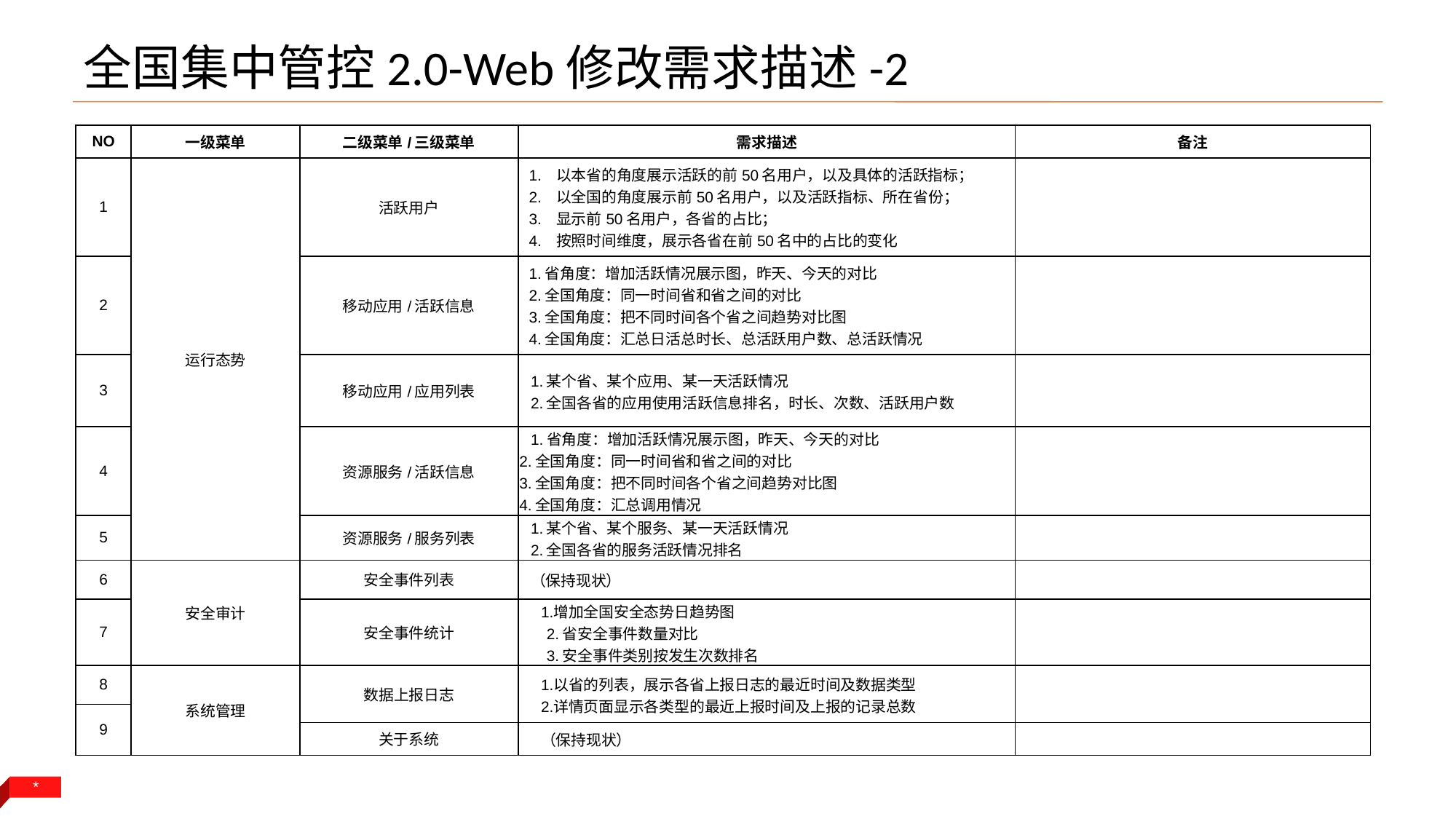

# 全国集中管控2.0-Web修改需求描述-2

| NO | 一级菜单 | 二级菜单/三级菜单 | 需求描述 | 备注 |
| --- | --- | --- | --- | --- |
| 1 | 运行态势 | 活跃用户 | 以本省的角度展示活跃的前50名用户，以及具体的活跃指标； 以全国的角度展示前50名用户，以及活跃指标、所在省份； 显示前50名用户，各省的占比； 按照时间维度，展示各省在前50名中的占比的变化 |  |
| 2 |  | 移动应用/活跃信息 | 1.省角度：增加活跃情况展示图，昨天、今天的对比 2.全国角度：同一时间省和省之间的对比 3.全国角度：把不同时间各个省之间趋势对比图 4.全国角度：汇总日活总时长、总活跃用户数、总活跃情况 |  |
| 3 |  | 移动应用/应用列表 | 某个省、某个应用、某一天活跃情况 全国各省的应用使用活跃信息排名，时长、次数、活跃用户数 |  |
| 4 |  | 资源服务/活跃信息 | 1.省角度：增加活跃情况展示图，昨天、今天的对比 2.全国角度：同一时间省和省之间的对比 3.全国角度：把不同时间各个省之间趋势对比图 4.全国角度：汇总调用情况 |  |
| 5 |  | 资源服务/服务列表 | 某个省、某个服务、某一天活跃情况 全国各省的服务活跃情况排名 |  |
| 6 | 安全审计 | 安全事件列表 | （保持现状） |  |
| 7 |  | 安全事件统计 | 增加全国安全态势日趋势图 2.省安全事件数量对比 3.安全事件类别按发生次数排名 |  |
| 8 | 系统管理 | 数据上报日志 | 以省的列表，展示各省上报日志的最近时间及数据类型 详情页面显示各类型的最近上报时间及上报的记录总数 |  |
| 9 |  |  |  |  |
|  |  | 关于系统 | （保持现状） |  |
*